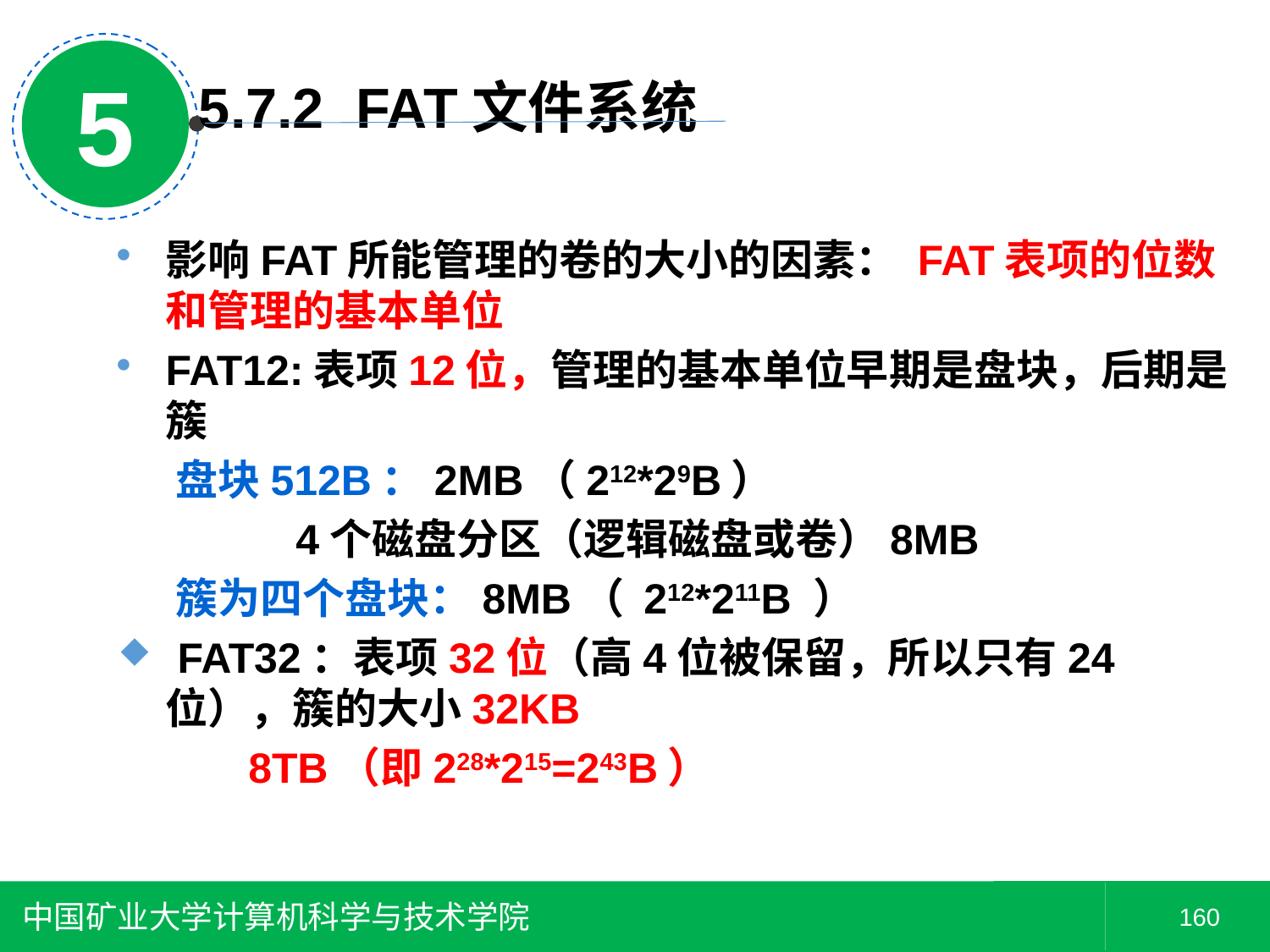

5
5.7.2  FAT文件系统

影响FAT所能管理的卷的大小的因素： FAT表项的位数和管理的基本单位
FAT12:表项12位，管理的基本单位早期是盘块，后期是簇
     盘块512B：2MB（212*29B）
               4个磁盘分区（逻辑磁盘或卷）8MB
     簇为四个盘块：8MB（ 212*211B ）
 FAT32：表项32位（高4位被保留，所以只有24位），簇的大小32KB
           8TB（即228*215=243B）